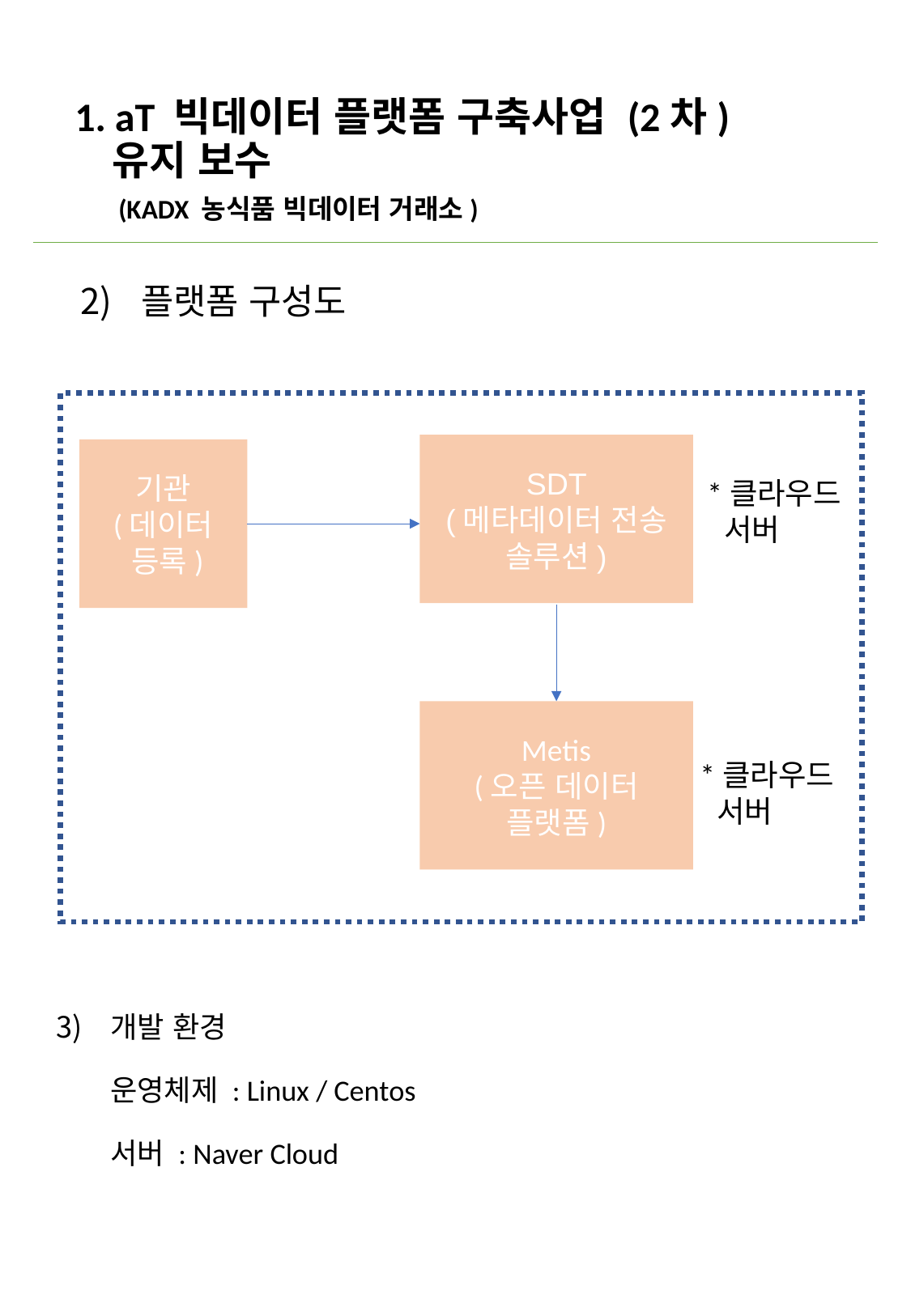

# 1. aT 빅데이터 플랫폼 구축사업 (2차) 유지 보수 (KADX 농식품 빅데이터 거래소)
플랫폼 구성도
z
SDT
(메타데이터 전송
솔루션)
기관
(데이터
 등록)
*클라우드
  서버
Metis
(오픈 데이터 플랫폼)
*클라우드
  서버
개발 환경
운영체제 : Linux / Centos
서버 : Naver Cloud